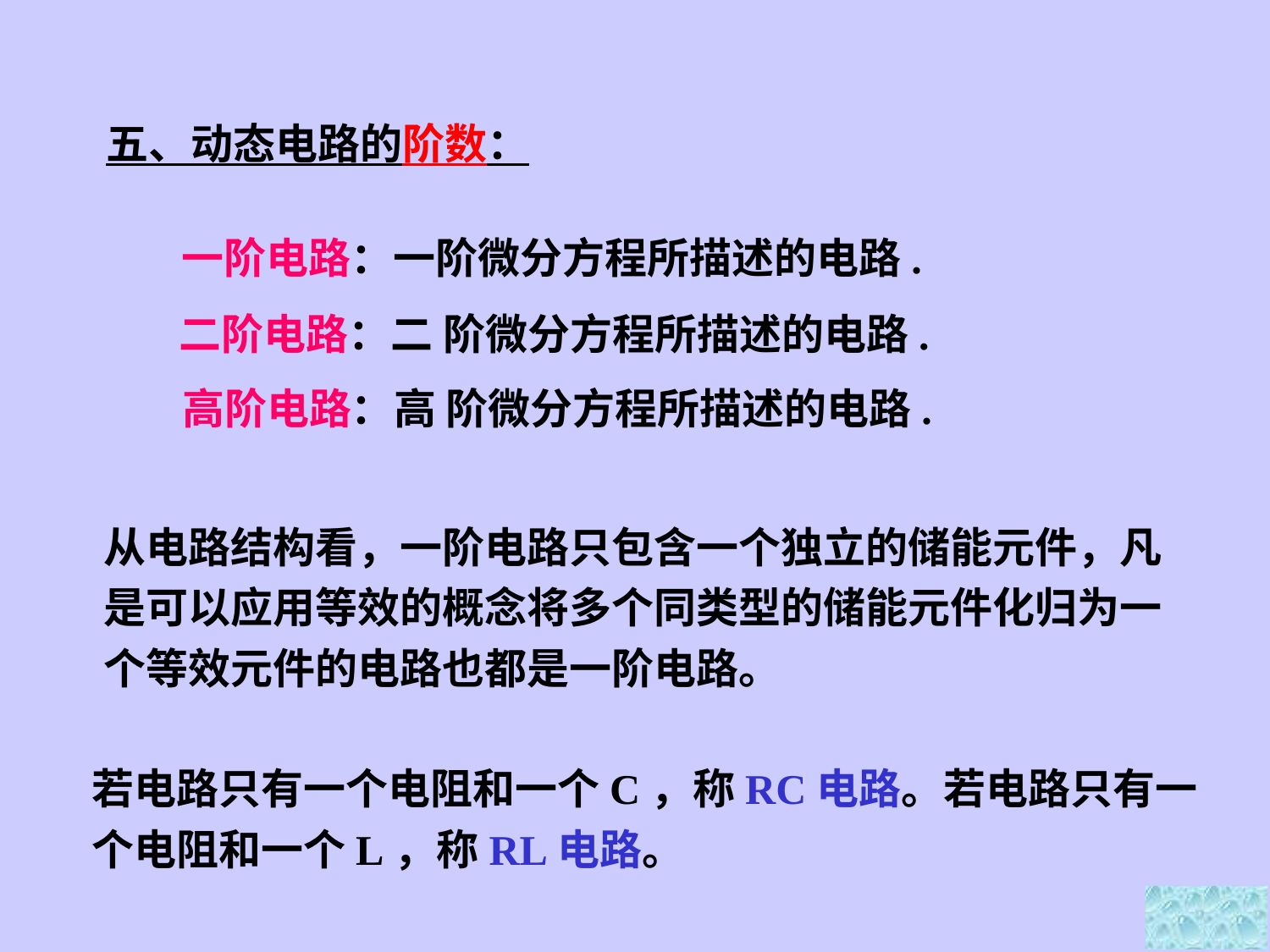

五、动态电路的阶数：
一阶电路：一阶微分方程所描述的电路.
二阶电路：二 阶微分方程所描述的电路.
高阶电路：高 阶微分方程所描述的电路.
从电路结构看，一阶电路只包含一个独立的储能元件，凡是可以应用等效的概念将多个同类型的储能元件化归为一个等效元件的电路也都是一阶电路。
若电路只有一个电阻和一个C，称RC电路。若电路只有一个电阻和一个L，称RL电路。